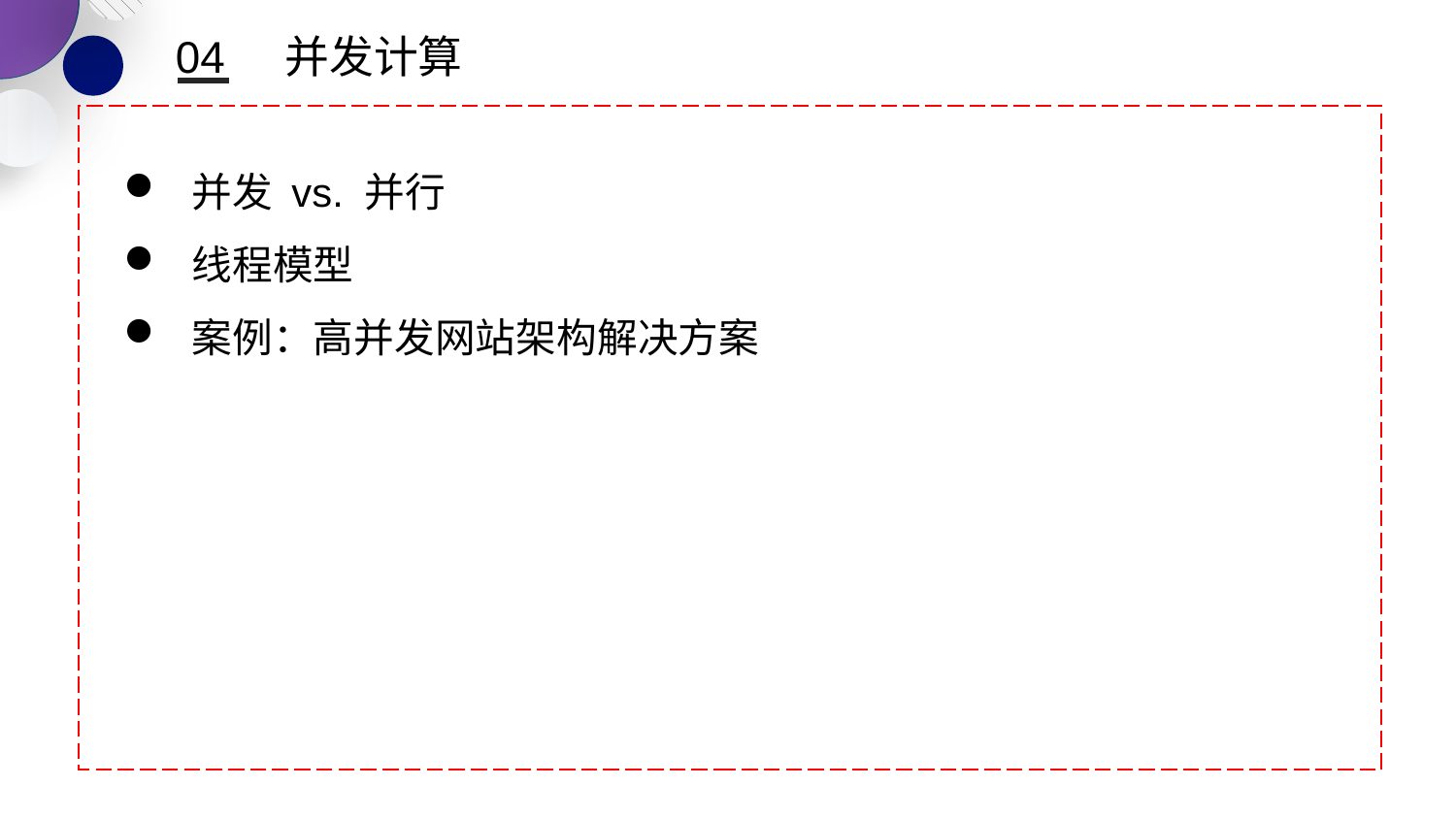

04    并发计算

  并发 vs. 并行
  线程模型
  案例：高并发网站架构解决方案